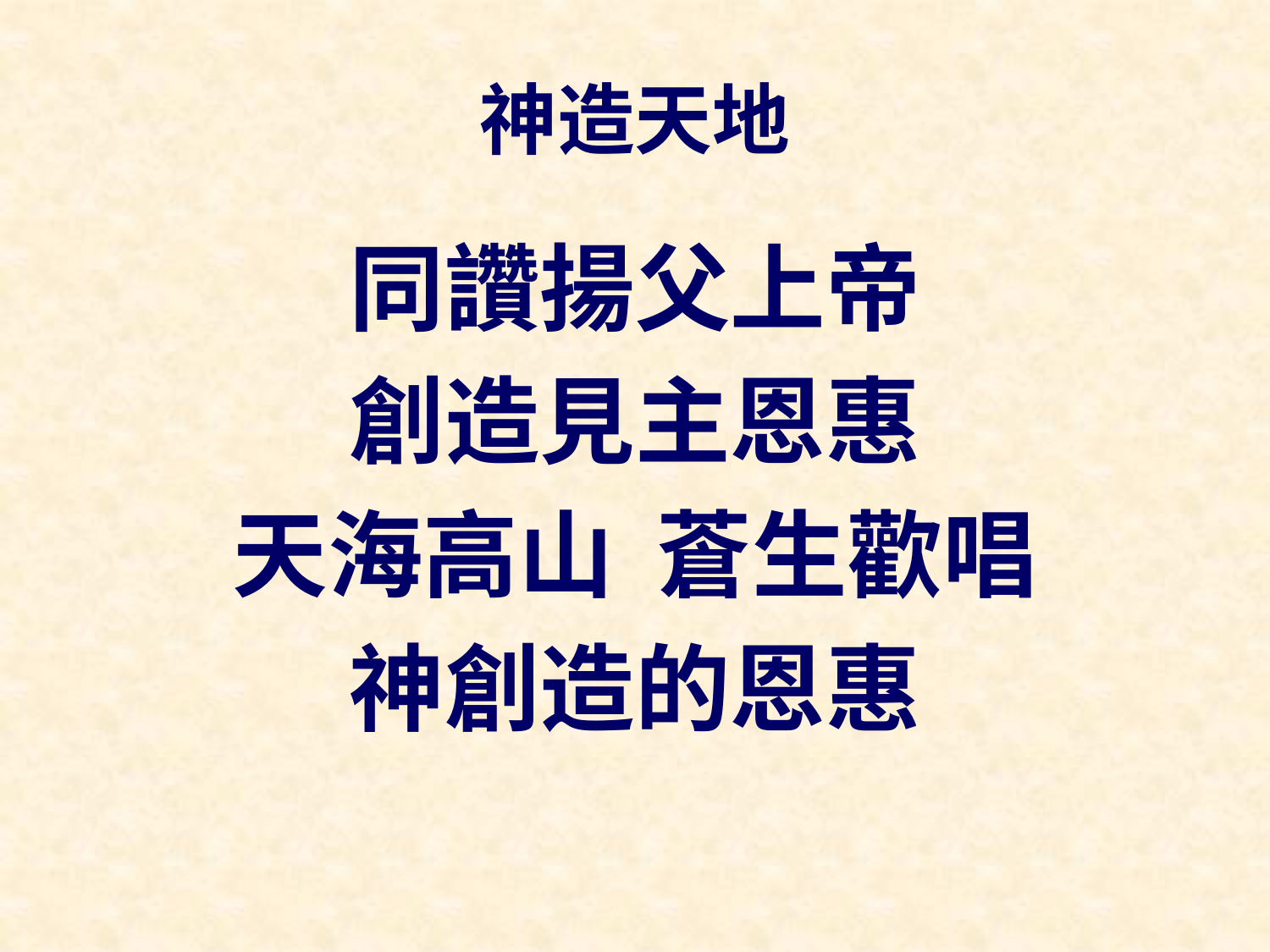

# 神造天地
同讚揚父上帝
創造見主恩惠
天海高山  蒼生歡唱
神創造的恩惠